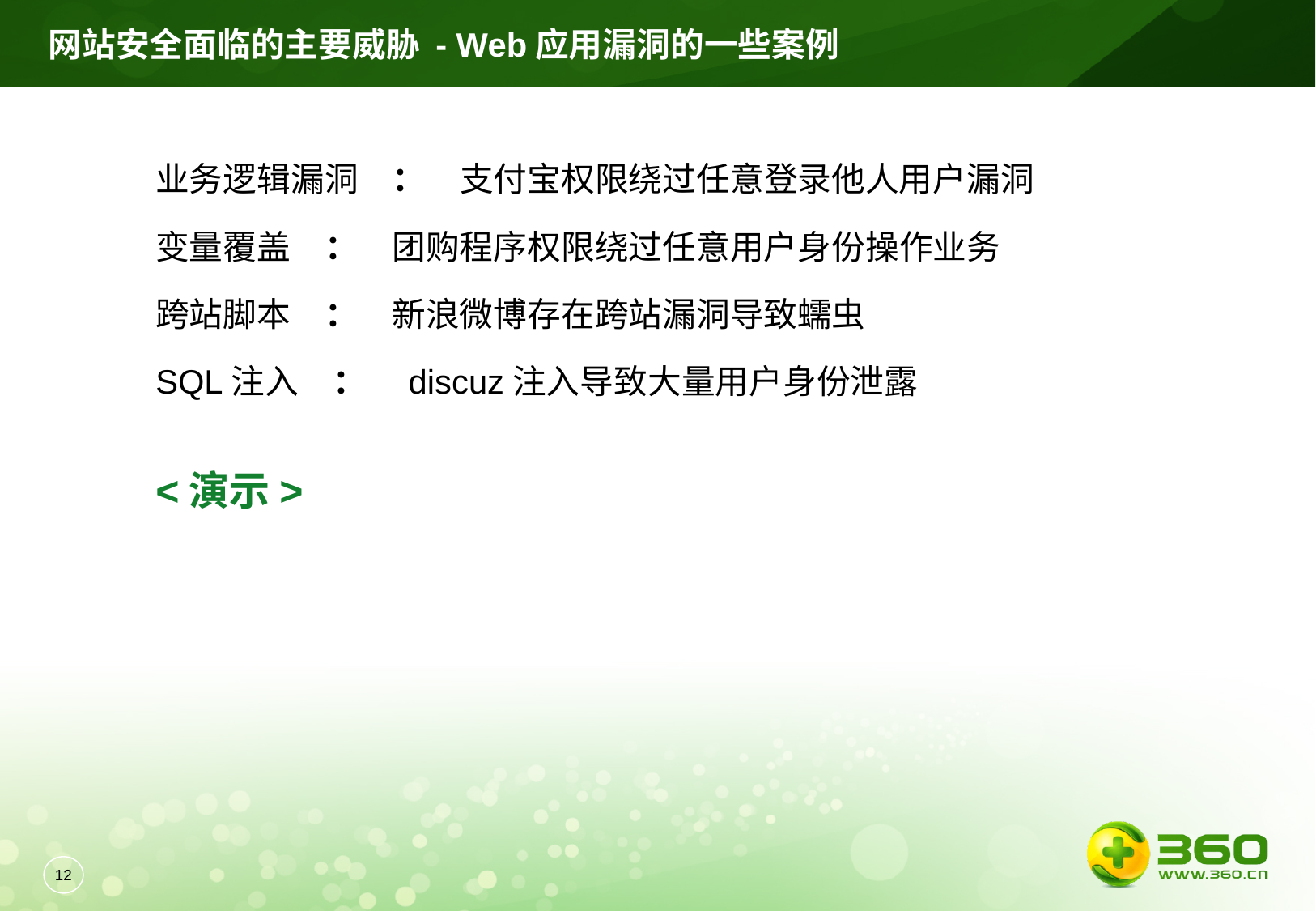

网站安全面临的主要威胁 - Web应用漏洞的一些案例
业务逻辑漏洞　：　支付宝权限绕过任意登录他人用户漏洞
变量覆盖　：　团购程序权限绕过任意用户身份操作业务
跨站脚本　：　新浪微博存在跨站漏洞导致蠕虫
SQL注入　：　discuz注入导致大量用户身份泄露

<演示>
12